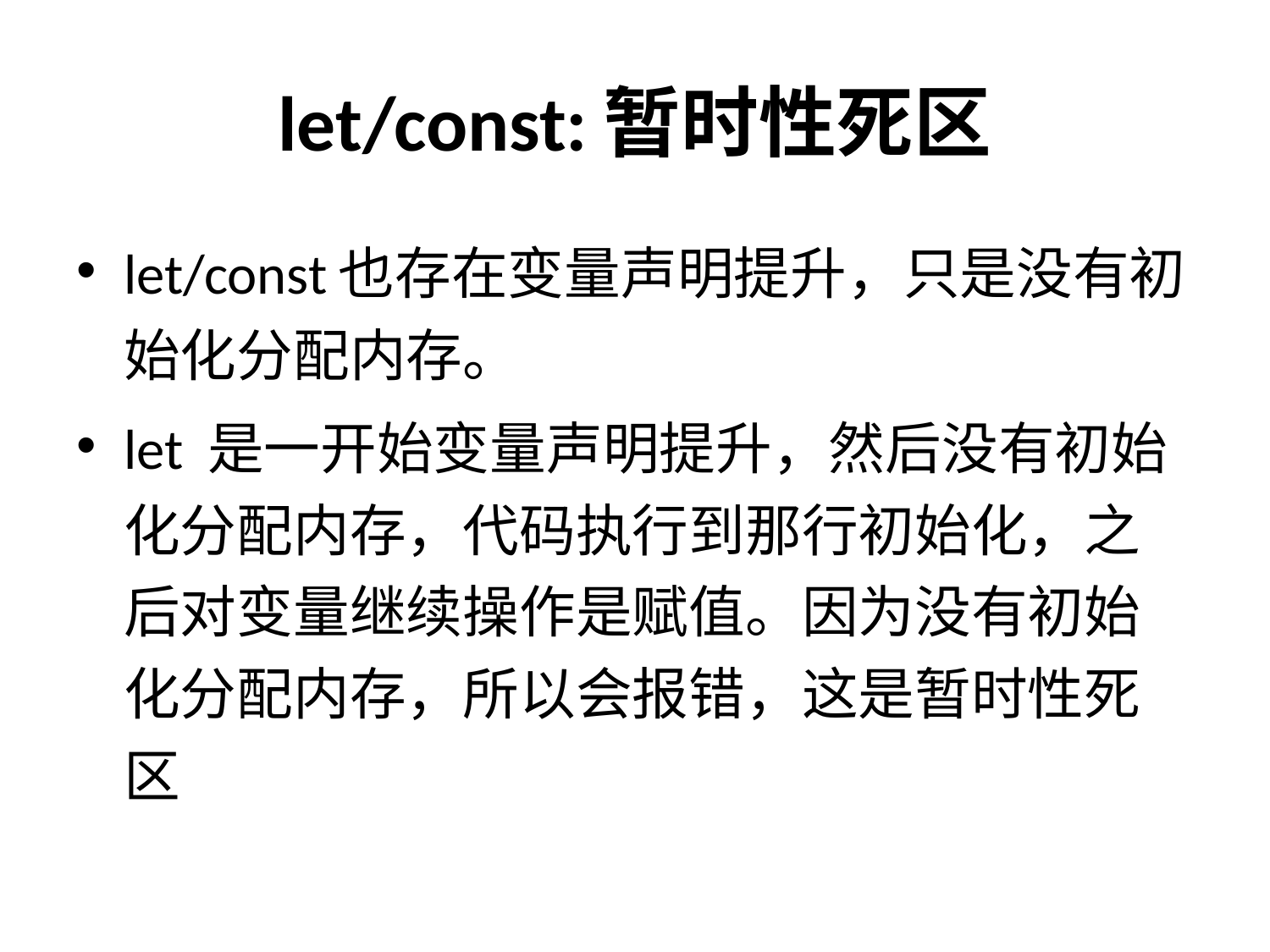

# let/const:暂时性死区
let/const也存在变量声明提升，只是没有初始化分配内存。
let 是一开始变量声明提升，然后没有初始化分配内存，代码执行到那行初始化，之后对变量继续操作是赋值。因为没有初始化分配内存，所以会报错，这是暂时性死区